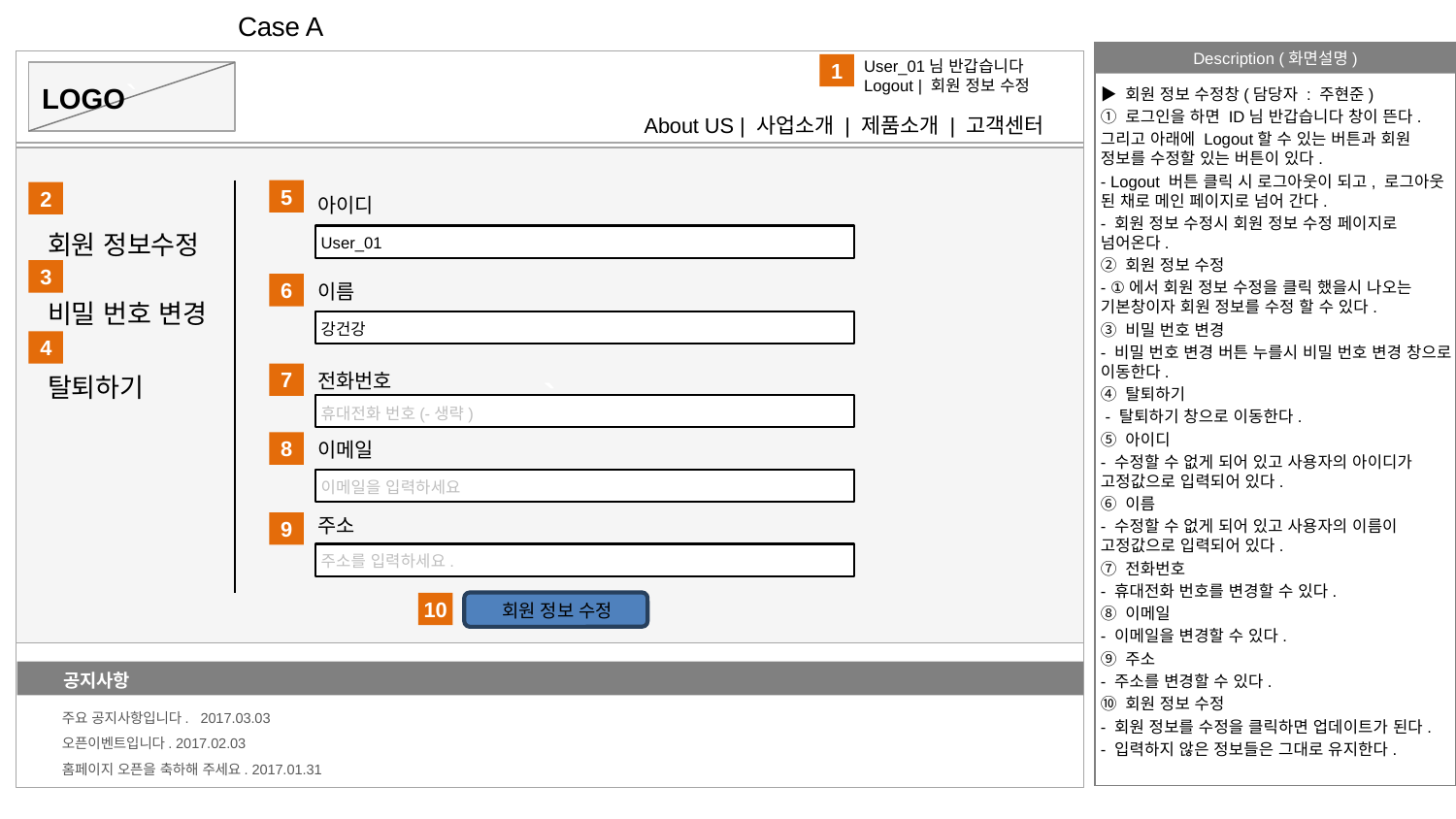

3.1
# Case A
User_01님 반갑습니다
Logout | 회원 정보 수정

`
1
`
LOGO
▶ 회원 정보 수정창(담당자 : 주현준)
① 로그인을 하면 ID님 반갑습니다 창이 뜬다.
그리고 아래에 Logout할 수 있는 버튼과 회원 정보를 수정할 있는 버튼이 있다.
- Logout 버튼 클릭 시 로그아웃이 되고, 로그아웃 된 채로 메인 페이지로 넘어 간다.
- 회원 정보 수정시 회원 정보 수정 페이지로 넘어온다.
② 회원 정보 수정
- ①에서 회원 정보 수정을 클릭 했을시 나오는 기본창이자 회원 정보를 수정 할 수 있다.
③ 비밀 번호 변경
- 비밀 번호 변경 버튼 누를시 비밀 번호 변경 창으로 이동한다.
④ 탈퇴하기
 - 탈퇴하기 창으로 이동한다.
⑤ 아이디
- 수정할 수 없게 되어 있고 사용자의 아이디가 고정값으로 입력되어 있다.
⑥ 이름
- 수정할 수 없게 되어 있고 사용자의 이름이 고정값으로 입력되어 있다.
⑦ 전화번호
- 휴대전화 번호를 변경할 수 있다.
⑧ 이메일
- 이메일을 변경할 수 있다.
⑨ 주소
- 주소를 변경할 수 있다.
⑩ 회원 정보 수정
- 회원 정보를 수정을 클릭하면 업데이트가 된다.
- 입력하지 않은 정보들은 그대로 유지한다.
About US | 사업소개 | 제품소개 | 고객센터
`
5
2
아이디
회원 정보수정
User_01
`
3
이름
6
비밀 번호 변경
강건강
`
4
전화번호
탈퇴하기
7
`
휴대전화 번호(-생략)
이메일
8
이메일을 입력하세요
`
주소
9
주소를 입력하세요.
`

회원 정보 수정
10

공지사항
주요 공지사항입니다.   2017.03.03
오픈이벤트입니다. 2017.02.03
홈페이지 오픈을 축하해 주세요. 2017.01.31